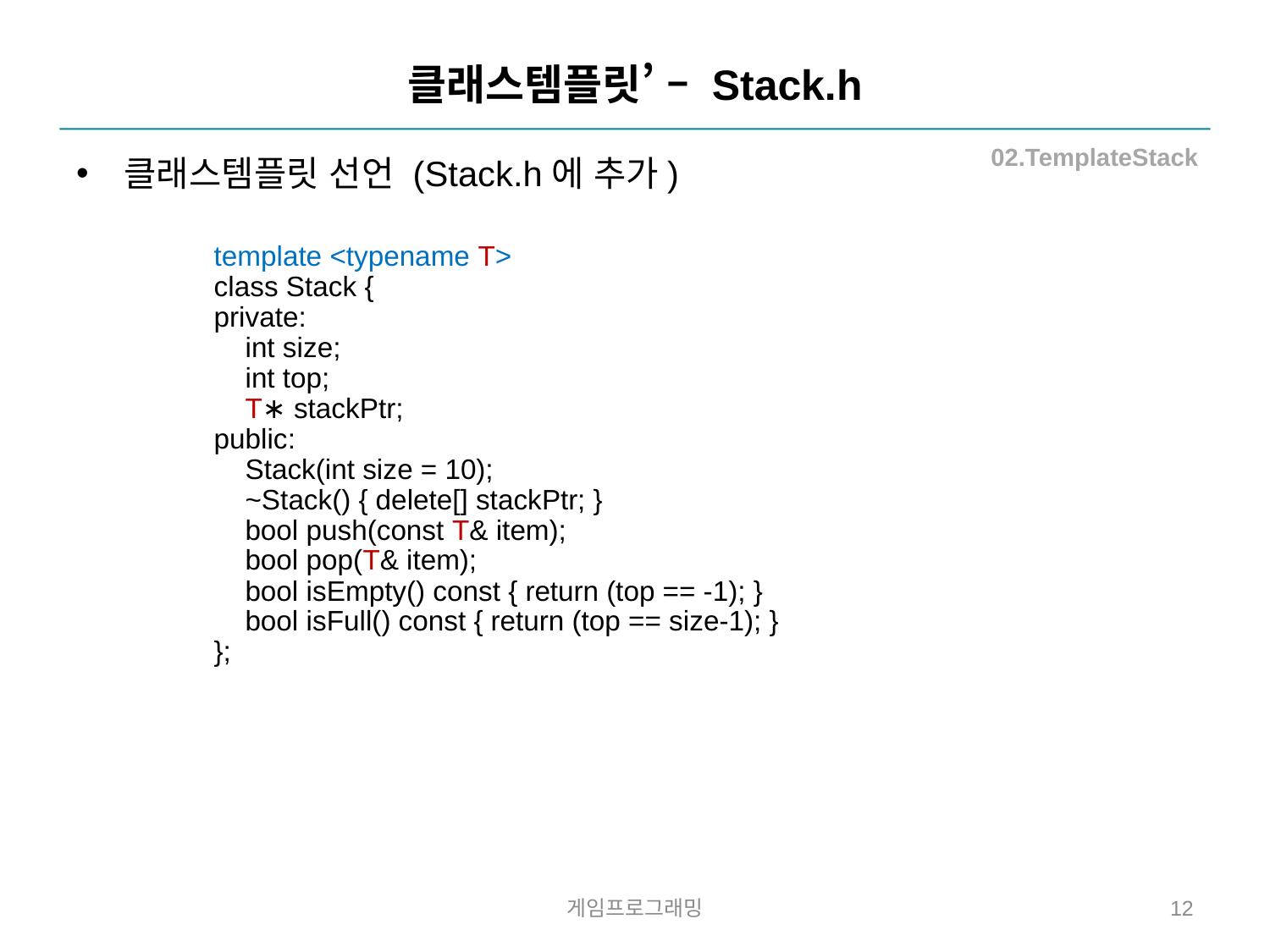

# 클래스템플릿’ – Stack.h
02.TemplateStack
클래스템플릿 선언 (Stack.h에 추가)
template <typename T>
class Stack {
private:
    int size;
    int top;
    T∗ stackPtr;
public:
    Stack(int size = 10);
    ~Stack() { delete[] stackPtr; }
    bool push(const T& item);
    bool pop(T& item);
    bool isEmpty() const { return (top == -1); }
    bool isFull() const { return (top == size-1); }
};
게임프로그래밍
12